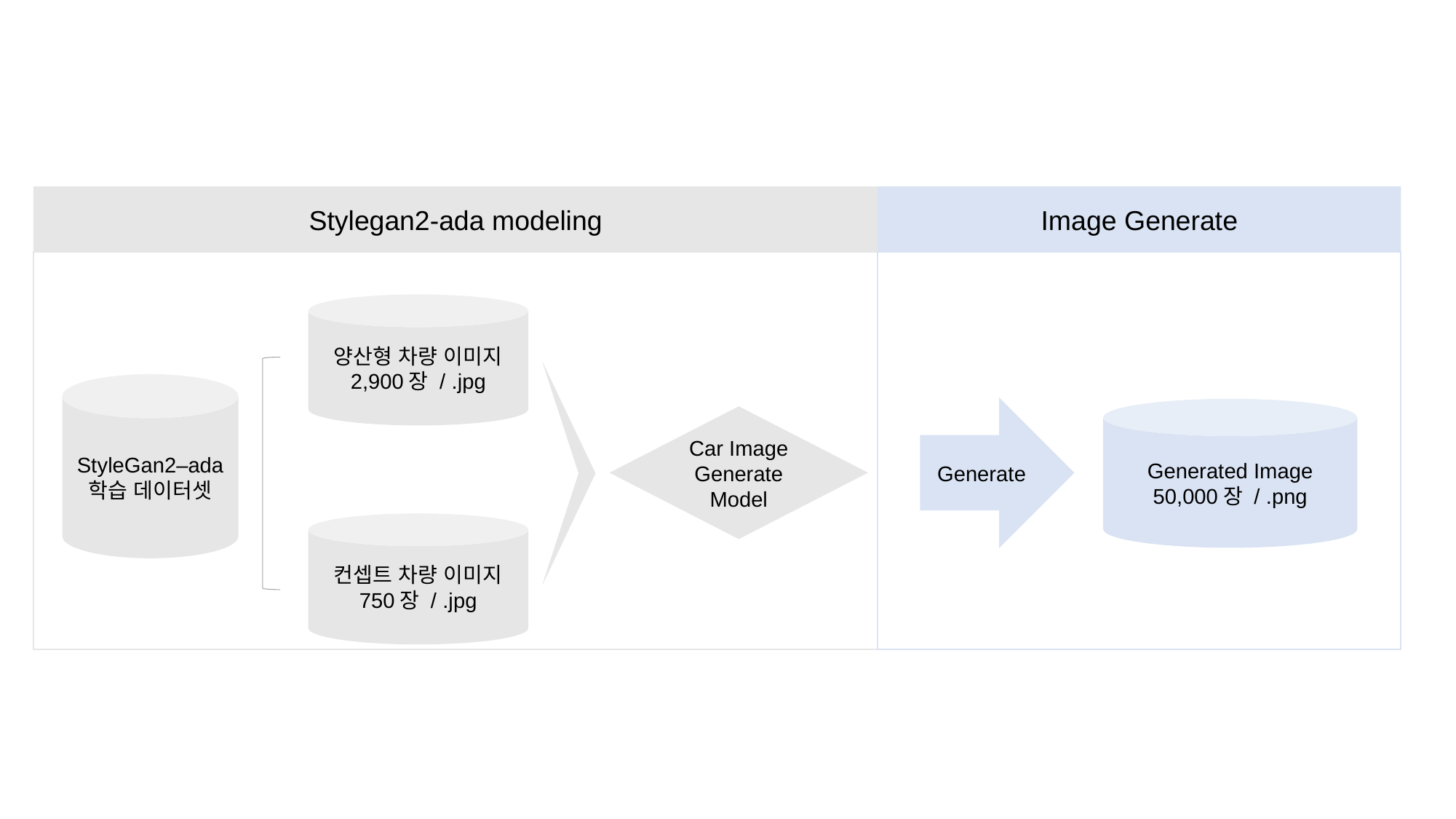

Stylegan2-ada modeling
Image Generate

양산형 차량 이미지
2,900장 / .jpg

StyleGan2–ada
학습 데이터셋
Generate
Generated Image
50,000장 / .png
Car Image
Generate Model

컨셉트 차량 이미지
750장 / .jpg